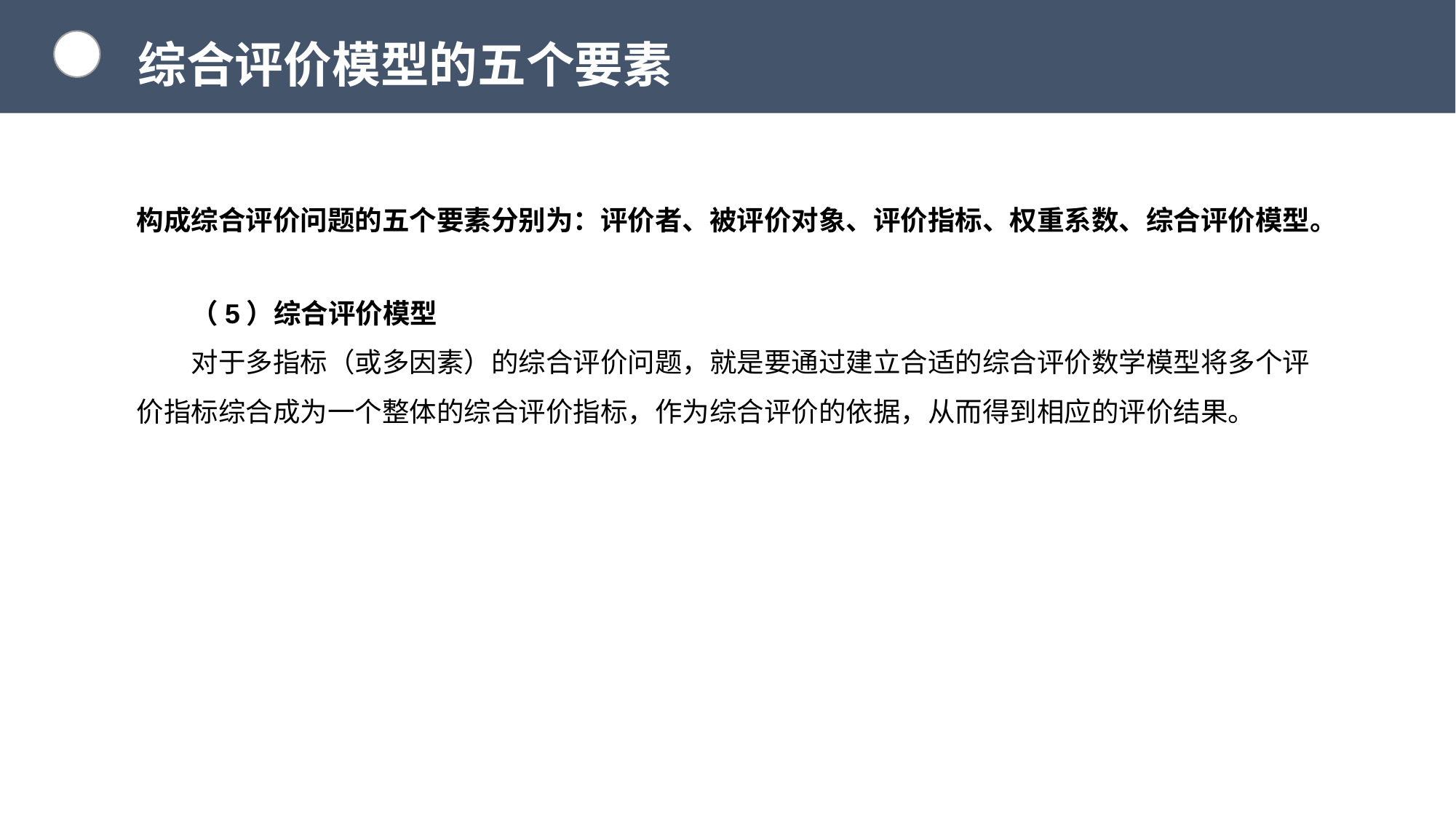

综合评价模型的五个要素
构成综合评价问题的五个要素分别为：评价者、被评价对象、评价指标、权重系数、综合评价模型。
（5）综合评价模型
对于多指标（或多因素）的综合评价问题，就是要通过建立合适的综合评价数学模型将多个评价指标综合成为一个整体的综合评价指标，作为综合评价的依据，从而得到相应的评价结果。